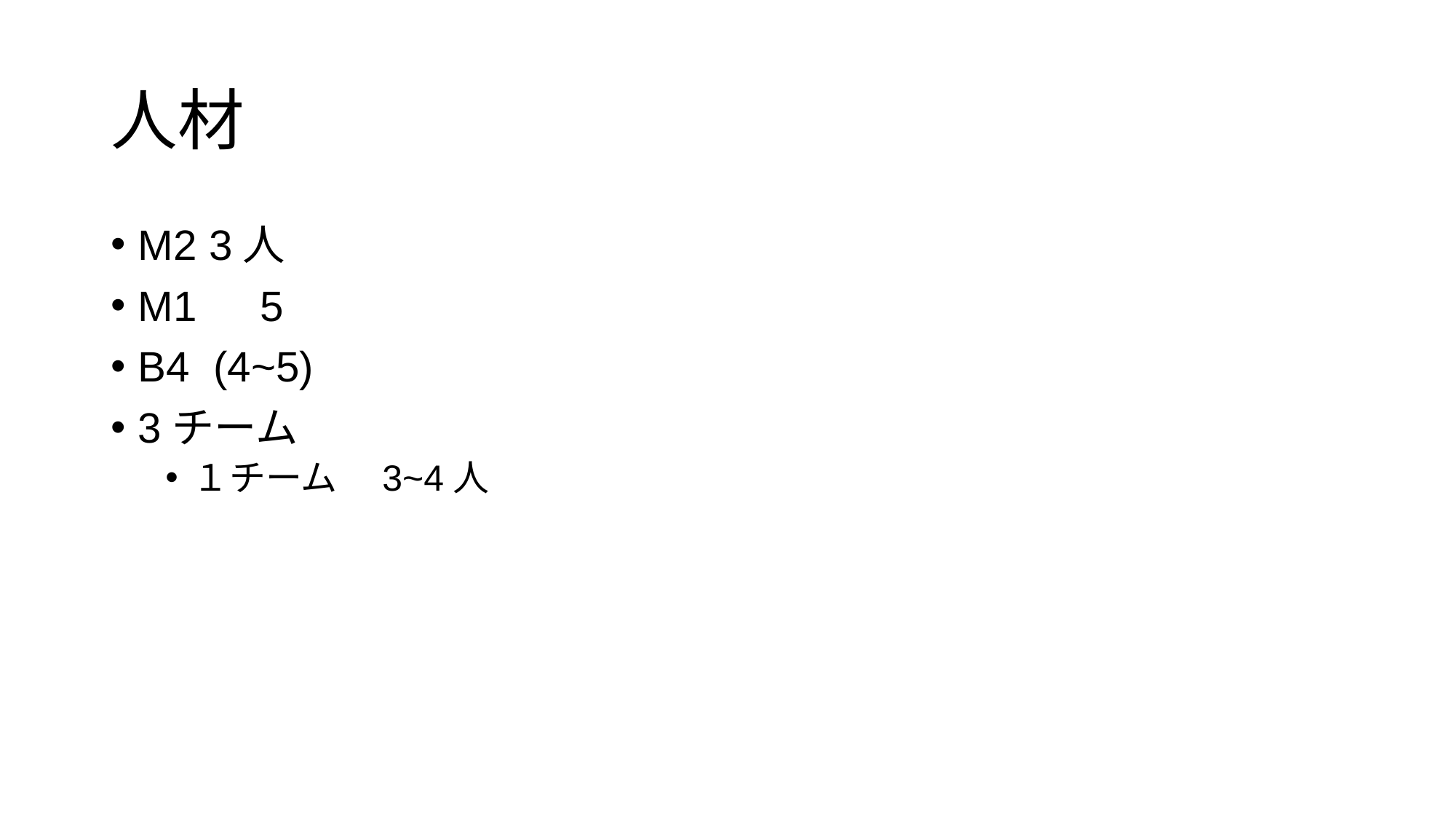

# 人材
M2 3人
M1　5
B4  (4~5)
3チーム
１チーム　3~4人